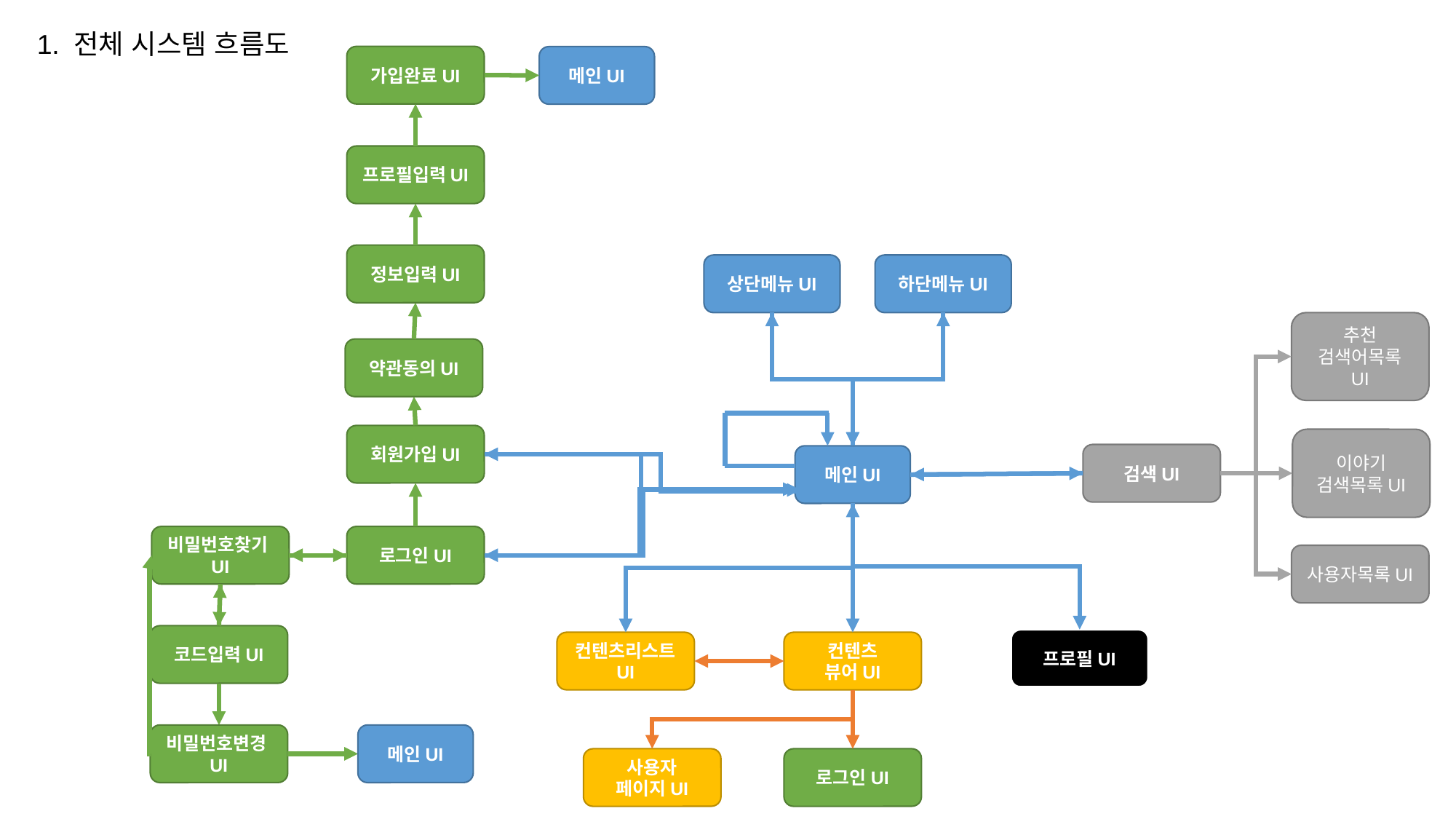

1. 전체 시스템 흐름도
가입완료UI
메인UI
프로필입력UI
정보입력UI
상단메뉴UI
하단메뉴UI
추천
검색어목록
UI
약관동의UI
회원가입UI
이야기
검색목록UI
검색UI
메인UI
비밀번호찾기UI
로그인UI
사용자목록UI
코드입력UI
프로필UI
컨텐츠리스트
UI
컨텐츠
뷰어UI
비밀번호변경UI
메인UI
사용자
페이지UI
로그인UI